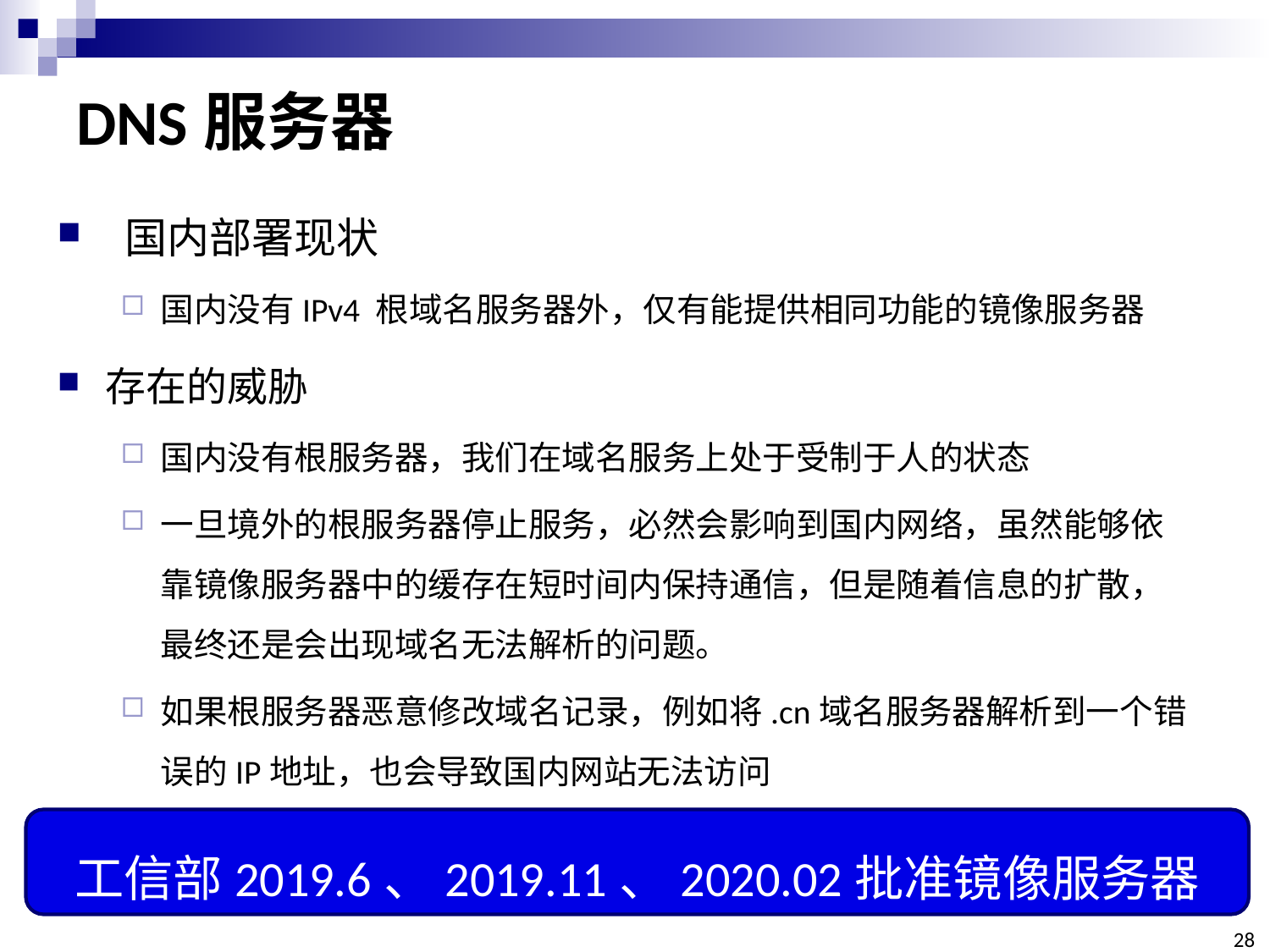

# DNS服务器
 国内部署现状
国内没有IPv4 根域名服务器外，仅有能提供相同功能的镜像服务器
存在的威胁
国内没有根服务器，我们在域名服务上处于受制于人的状态
一旦境外的根服务器停止服务，必然会影响到国内网络，虽然能够依靠镜像服务器中的缓存在短时间内保持通信，但是随着信息的扩散，最终还是会出现域名无法解析的问题。
如果根服务器恶意修改域名记录，例如将.cn域名服务器解析到一个错误的IP地址，也会导致国内网站无法访问
工信部2019.6、2019.11、2020.02批准镜像服务器
28